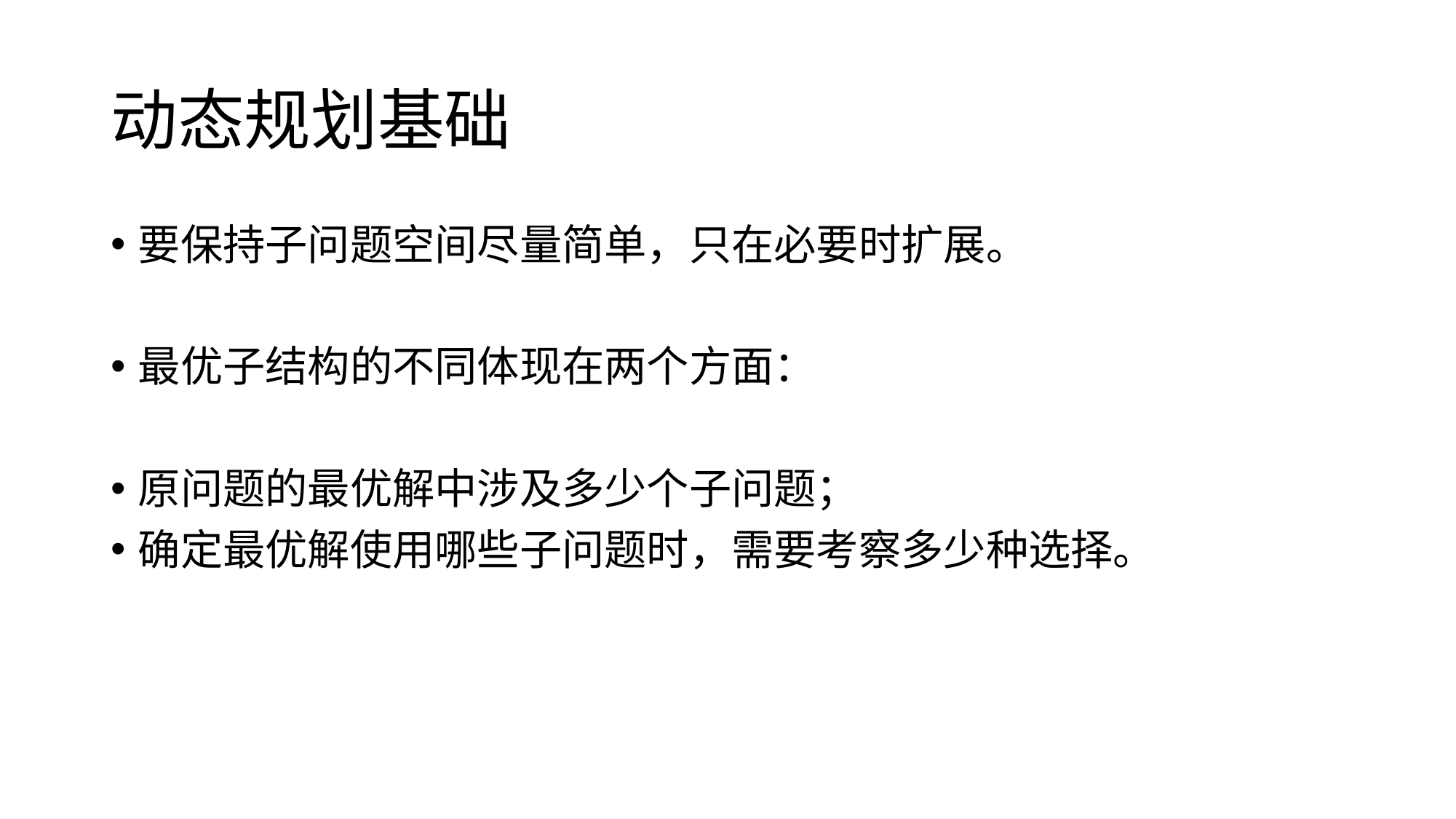

# 动态规划基础
要保持子问题空间尽量简单，只在必要时扩展。

最优子结构的不同体现在两个方面：

原问题的最优解中涉及多少个子问题；
确定最优解使用哪些子问题时，需要考察多少种选择。